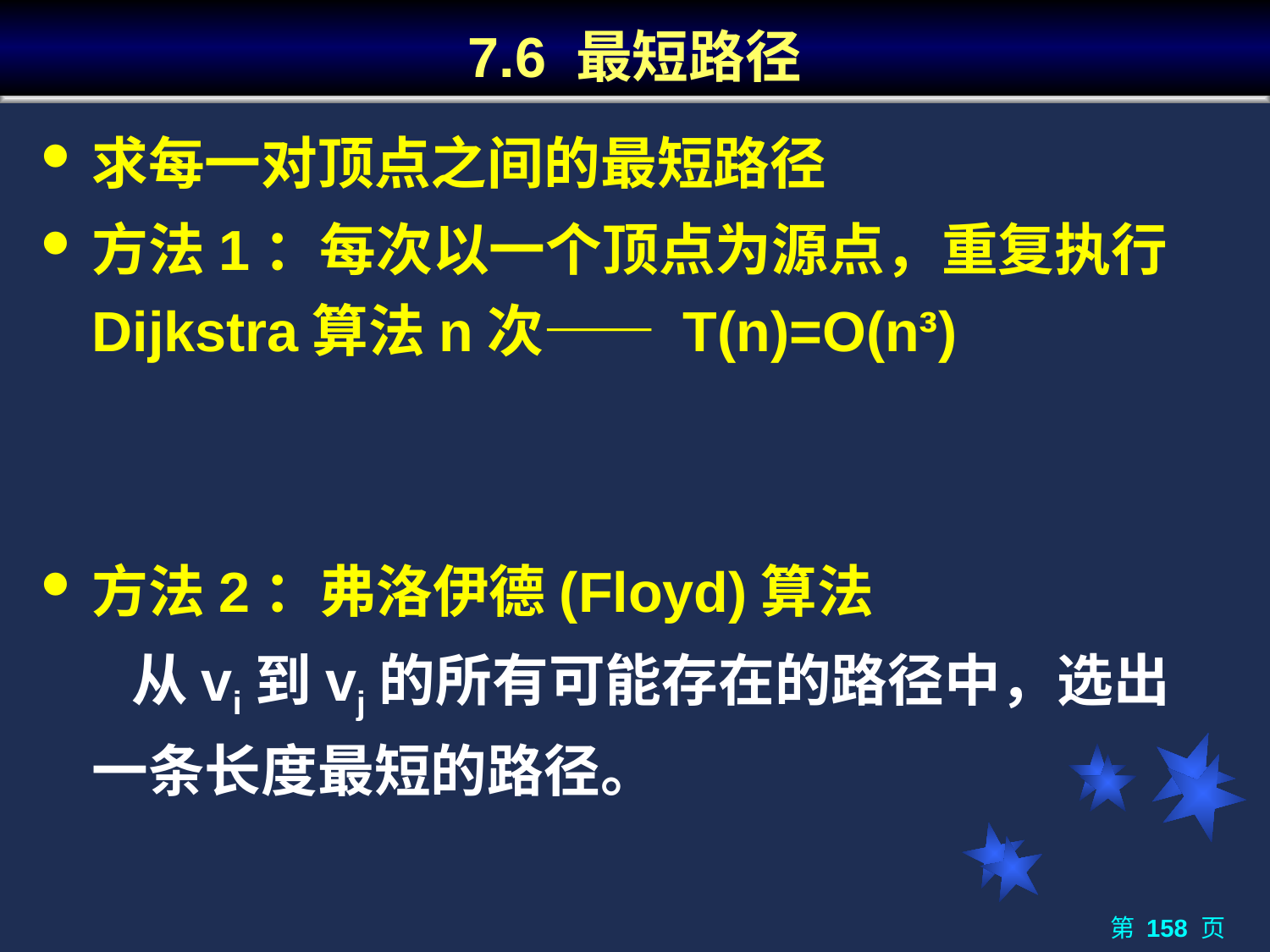

# 7.6 最短路径
求每一对顶点之间的最短路径
方法1：每次以一个顶点为源点，重复执行Dijkstra算法n次—— T(n)=O(n³)

方法2：弗洛伊德(Floyd)算法
	  从vi到vj的所有可能存在的路径中，选出一条长度最短的路径。

第 158 页